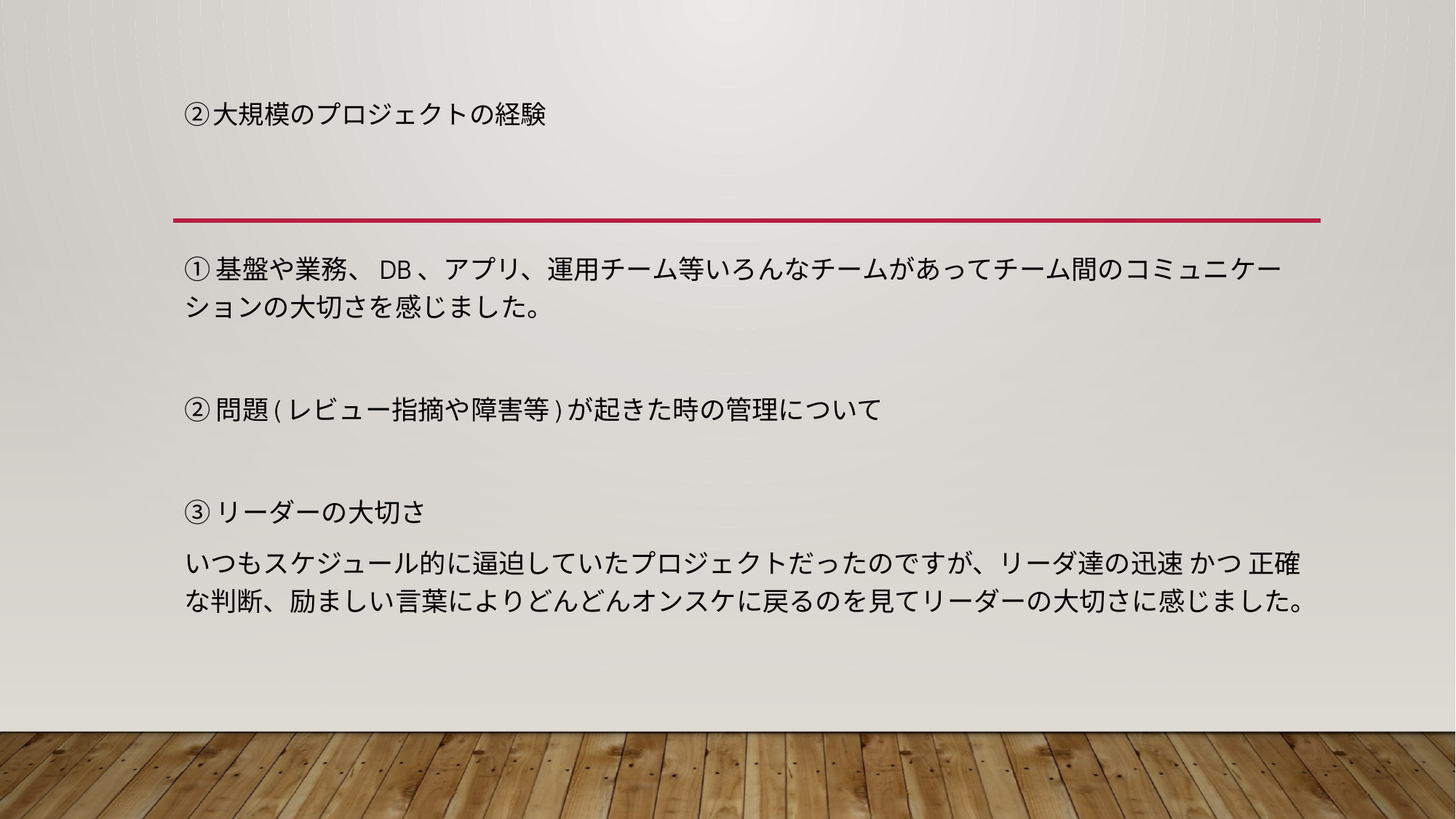

# ②大規模のプロジェクトの経験
①基盤や業務、DB、アプリ、運用チーム等いろんなチームがあってチーム間のコミュニケーションの大切さを感じました。

②問題(レビュー指摘や障害等)が起きた時の管理について

③リーダーの大切さ
いつもスケジュール的に逼迫していたプロジェクトだったのですが、リーダ達の迅速 かつ 正確な判断、励ましい言葉によりどんどんオンスケに戻るのを見てリーダーの大切さに感じました。